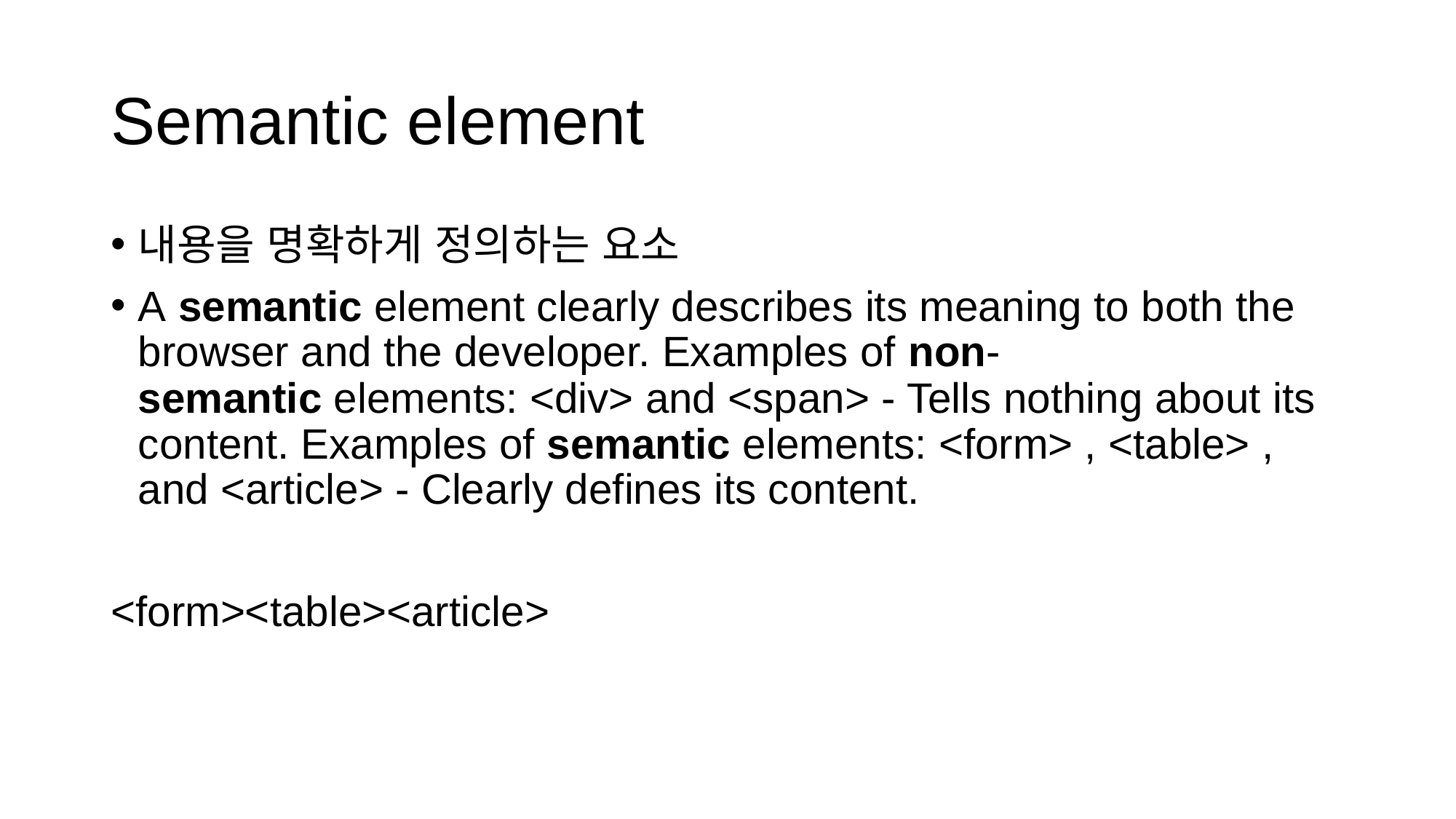

# Semantic element
내용을 명확하게 정의하는 요소
A semantic element clearly describes its meaning to both the browser and the developer. Examples of non-semantic elements: <div> and <span> - Tells nothing about its content. Examples of semantic elements: <form> , <table> , and <article> - Clearly defines its content.

<form><table><article>